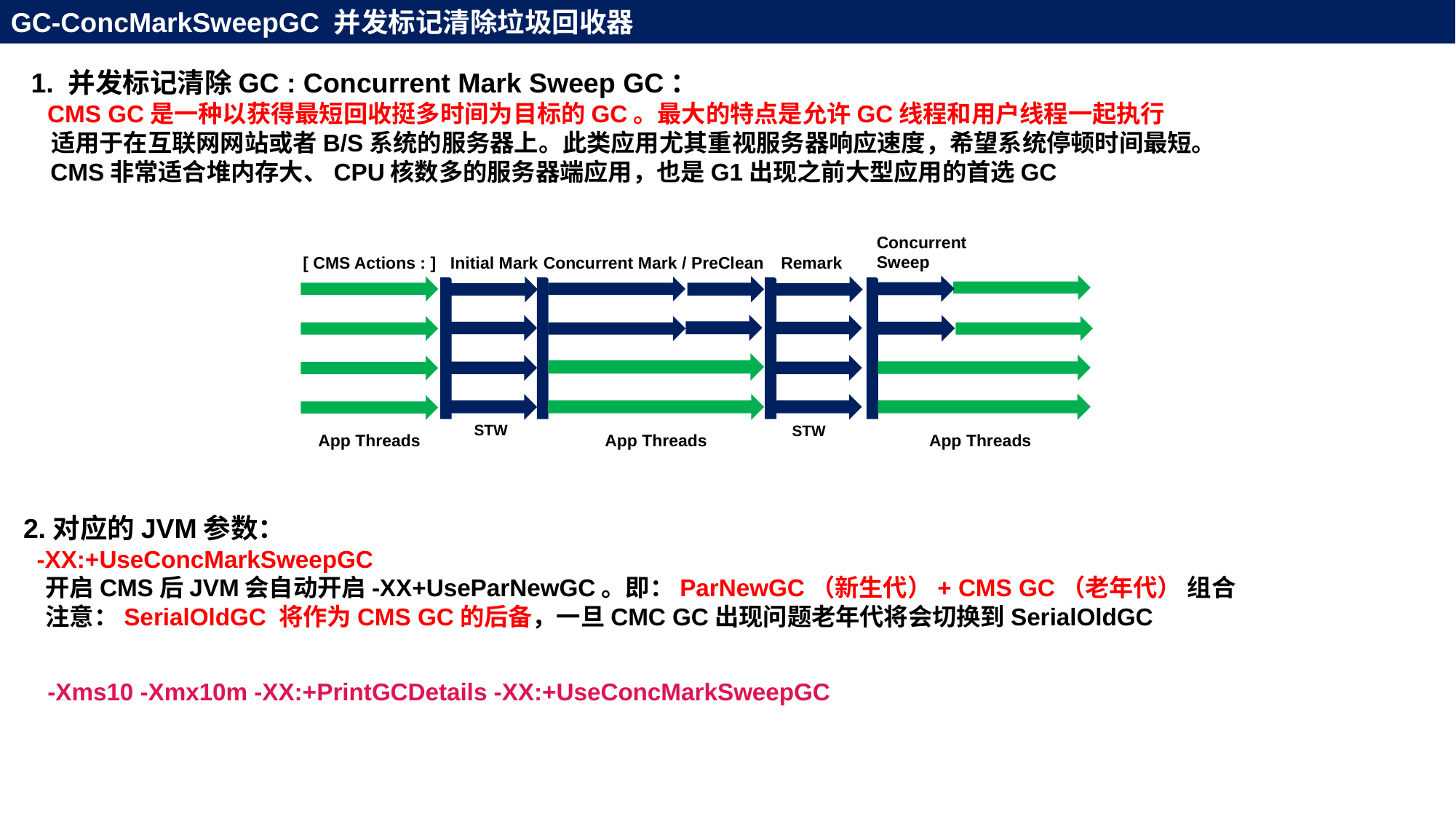

GC-ConcMarkSweepGC 并发标记清除垃圾回收器
 1. 并发标记清除GC : Concurrent Mark Sweep GC：
    CMS GC是一种以获得最短回收挺多时间为目标的GC。最大的特点是允许GC线程和用户线程一起执行
    适用于在互联网网站或者B/S系统的服务器上。此类应用尤其重视服务器响应速度，希望系统停顿时间最短。
    CMS非常适合堆内存大、CPU核数多的服务器端应用，也是G1出现之前大型应用的首选GC
Concurrent
Sweep
Remark
[ CMS Actions : ]
Concurrent Mark / PreClean
Initial Mark

STW
STW
App Threads
App Threads
App Threads
2.对应的JVM参数：
  -XX:+UseConcMarkSweepGC
   开启CMS后JVM会自动开启-XX+UseParNewGC。即：ParNewGC（新生代）+ CMS GC（老年代） 组合
   注意：SerialOldGC 将作为CMS GC的后备，一旦CMC GC出现问题老年代将会切换到SerialOldGC
-Xms10 -Xmx10m -XX:+PrintGCDetails -XX:+UseConcMarkSweepGC